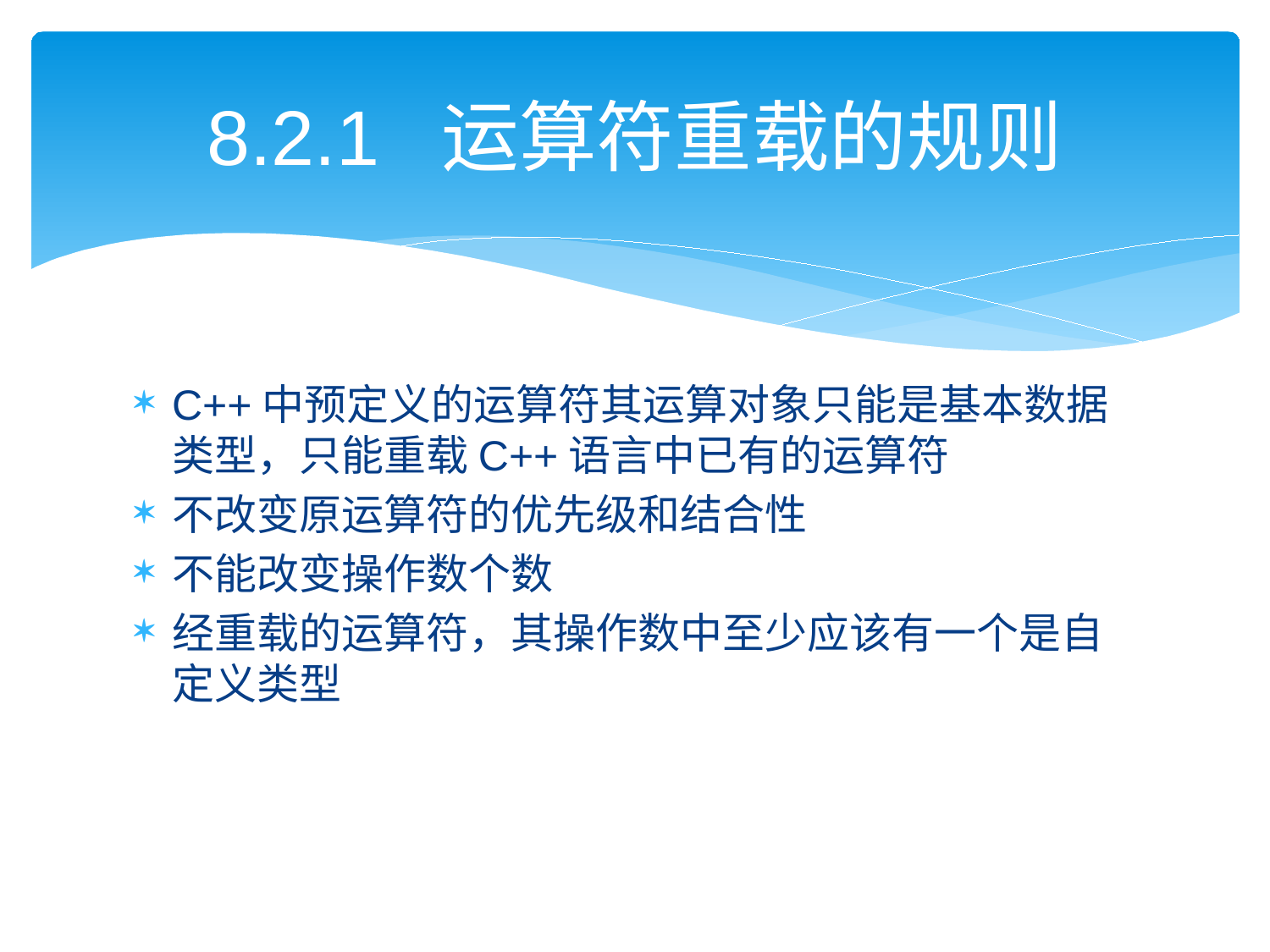

# 8.2.1  运算符重载的规则
C++中预定义的运算符其运算对象只能是基本数据类型，只能重载C++语言中已有的运算符
不改变原运算符的优先级和结合性
不能改变操作数个数
经重载的运算符，其操作数中至少应该有一个是自定义类型